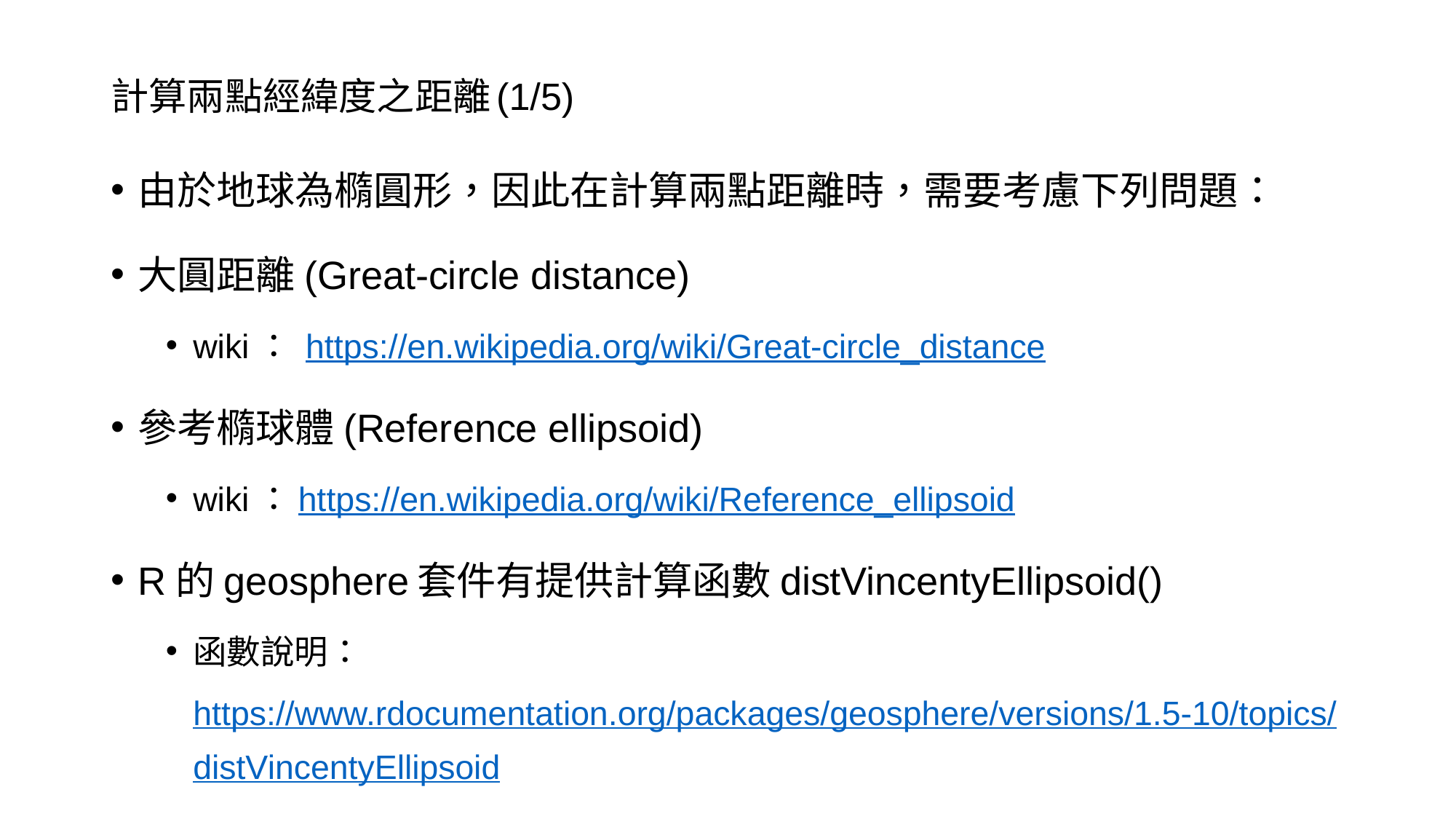

# 計算兩點經緯度之距離(1/5)
由於地球為橢圓形，因此在計算兩點距離時，需要考慮下列問題：
大圓距離(Great-circle distance)
wiki： https://en.wikipedia.org/wiki/Great-circle_distance
參考橢球體(Reference ellipsoid)
wiki：https://en.wikipedia.org/wiki/Reference_ellipsoid
R的geosphere套件有提供計算函數distVincentyEllipsoid()
函數說明： https://www.rdocumentation.org/packages/geosphere/versions/1.5-10/topics/distVincentyEllipsoid